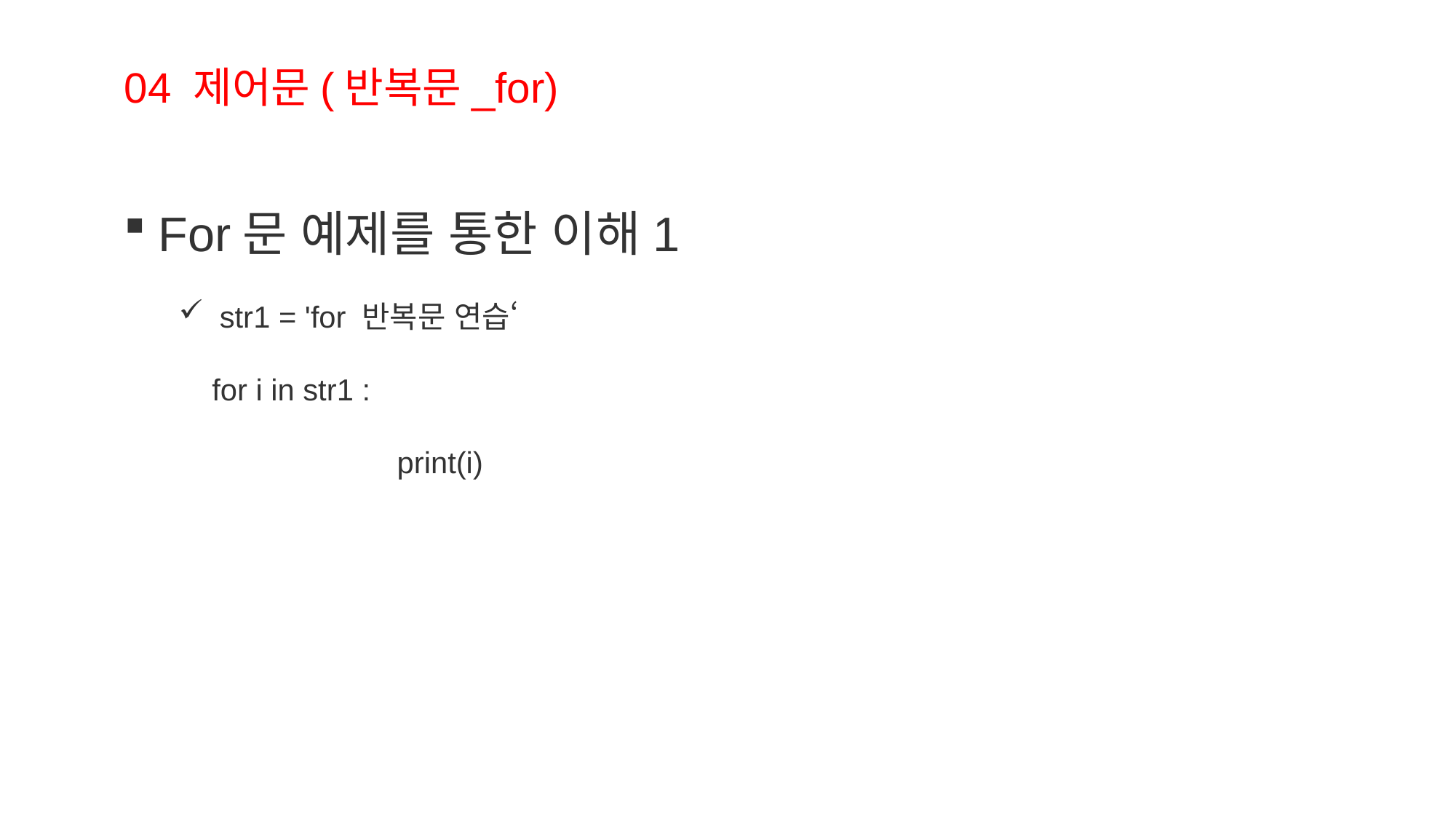

04 제어문(반복문_for)
For문 예제를 통한 이해1
str1 = 'for 반복문 연습‘
    for i in str1 :
		print(i)